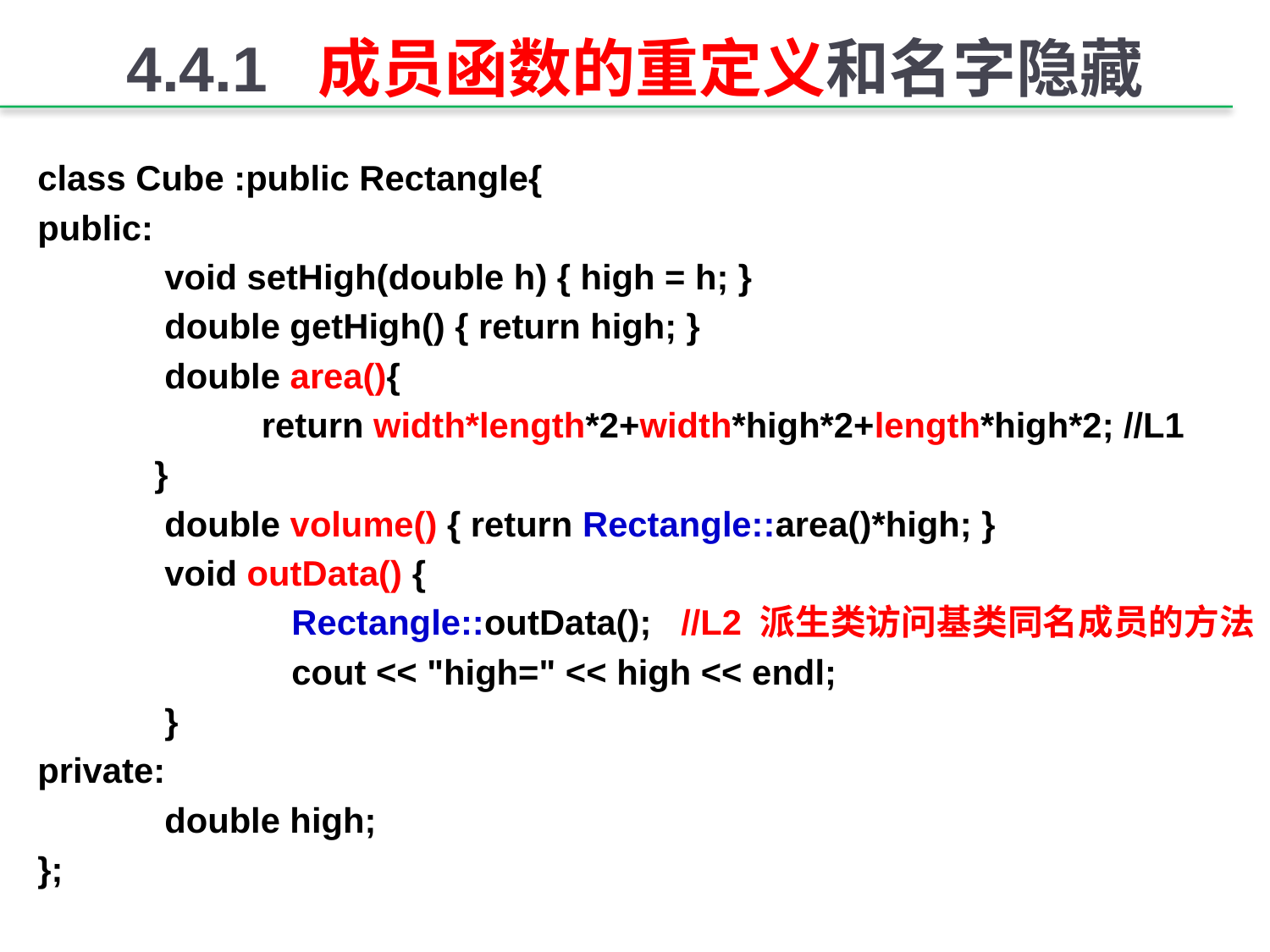

# 4.4.1  成员函数的重定义和名字隐藏
class Cube :public Rectangle{
public:
	void setHigh(double h) { high = h; }
	double getHigh() { return high; }
	double area(){
                       return width*length*2+width*high*2+length*high*2; //L1
            }
	double volume() { return Rectangle::area()*high; }
	void outData() {
		Rectangle::outData();   //L2 派生类访问基类同名成员的方法
		cout << "high=" << high << endl;
	}
private:
	double high;
};